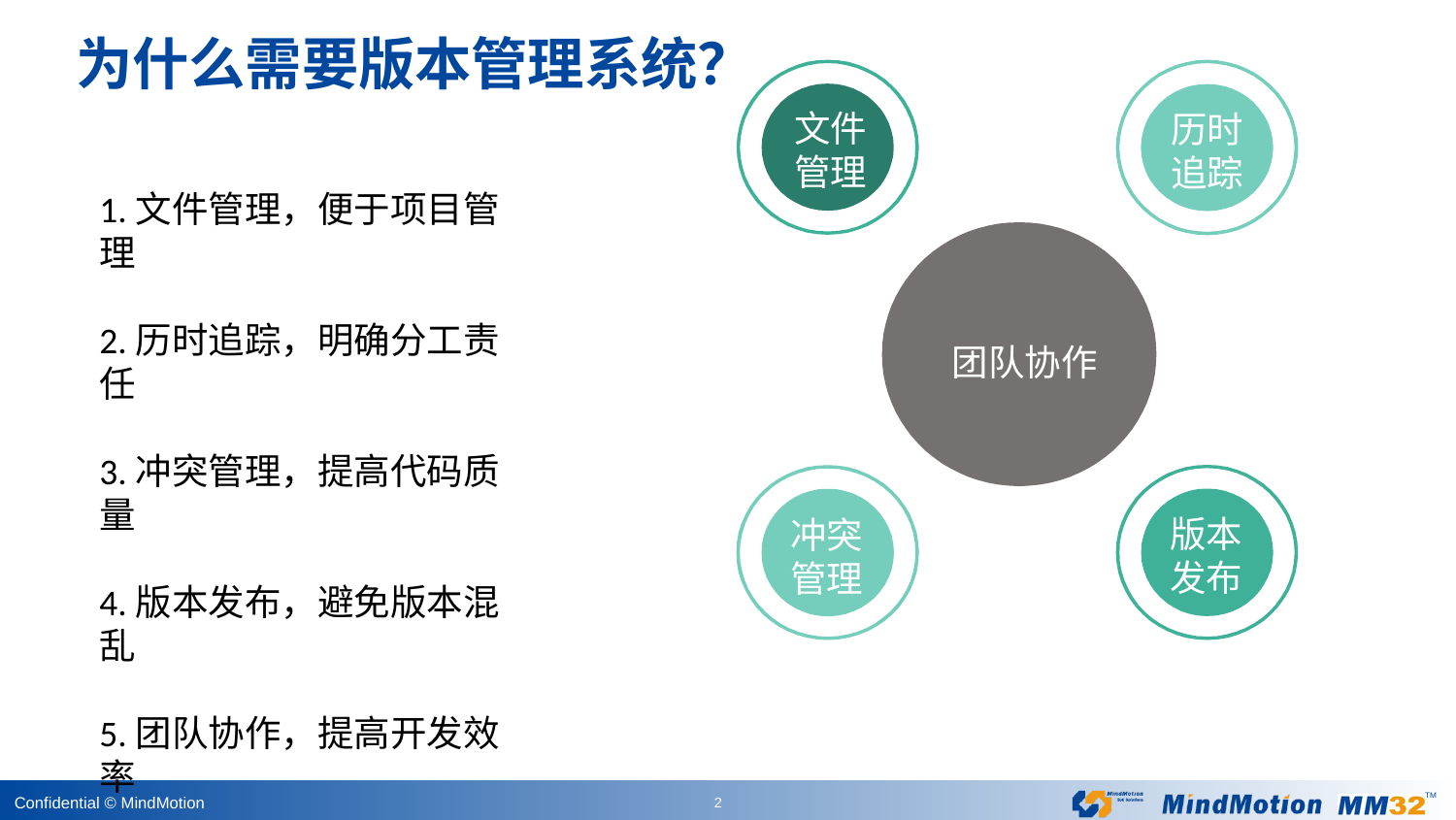

# 为什么需要版本管理系统？

文件管理
历时追踪

团队协作

版本发布
冲突管理
1.文件管理，便于项目管理

2.历时追踪，明确分工责任

3.冲突管理，提高代码质量

4.版本发布，避免版本混乱

5.团队协作，提高开发效率
2